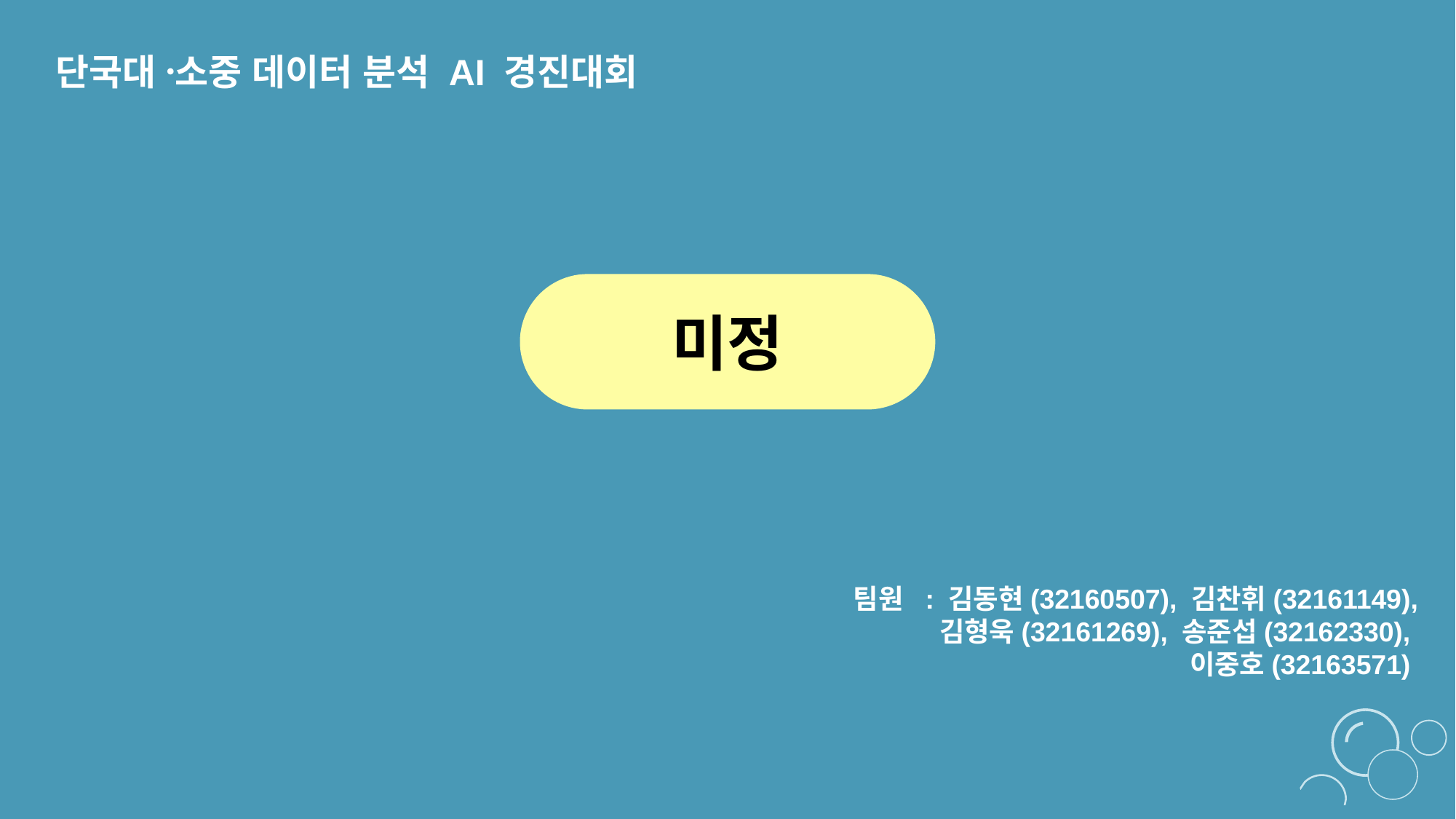

단국대 소〮중 데이터 분석 AI 경진대회

미정

팀원  : 김동현(32160507), 김찬휘(32161149),
김형욱(32161269), 송준섭(32162330),
이중호(32163571)